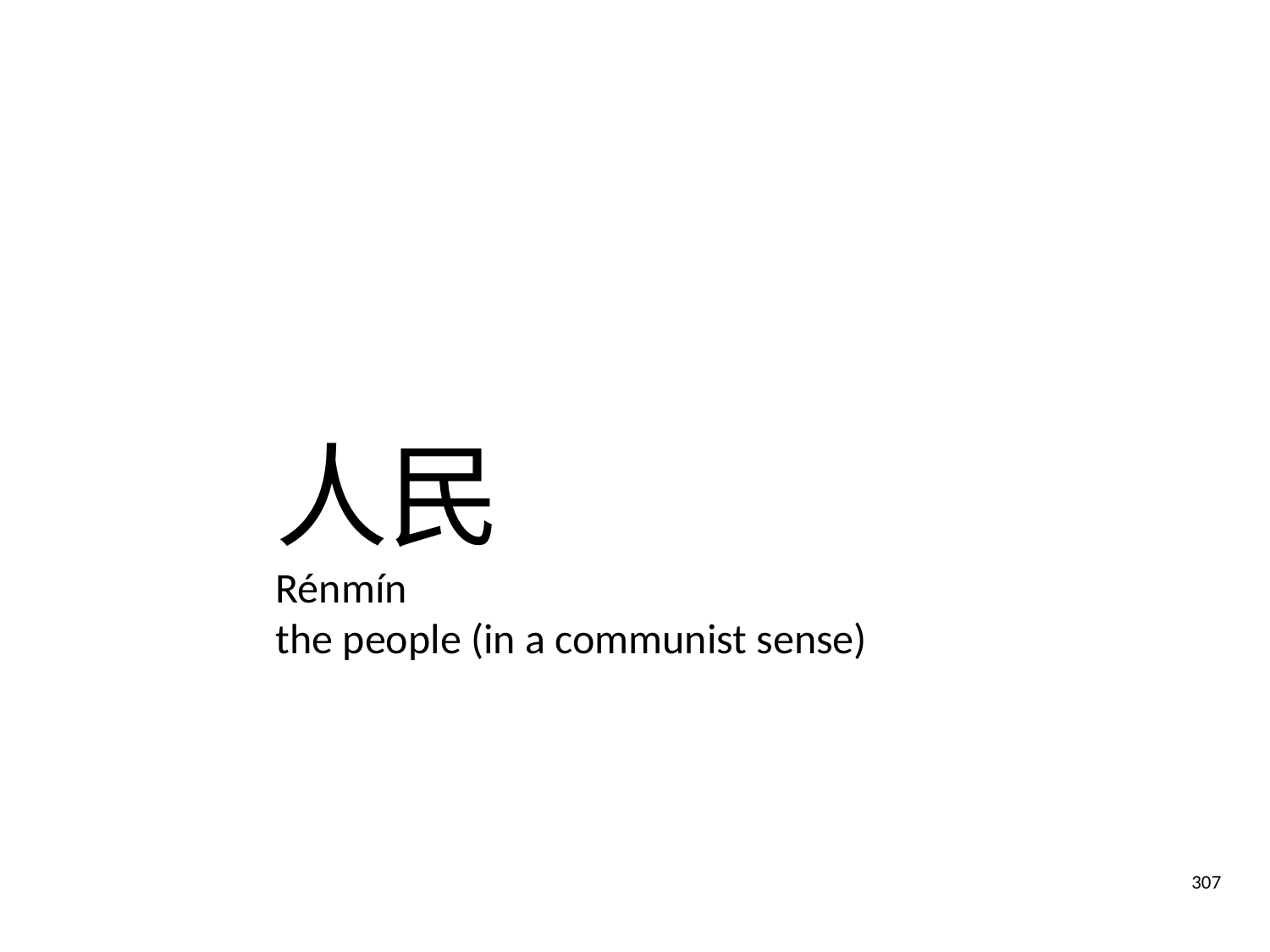

人民
Rénmín
the people (in a communist sense)

307